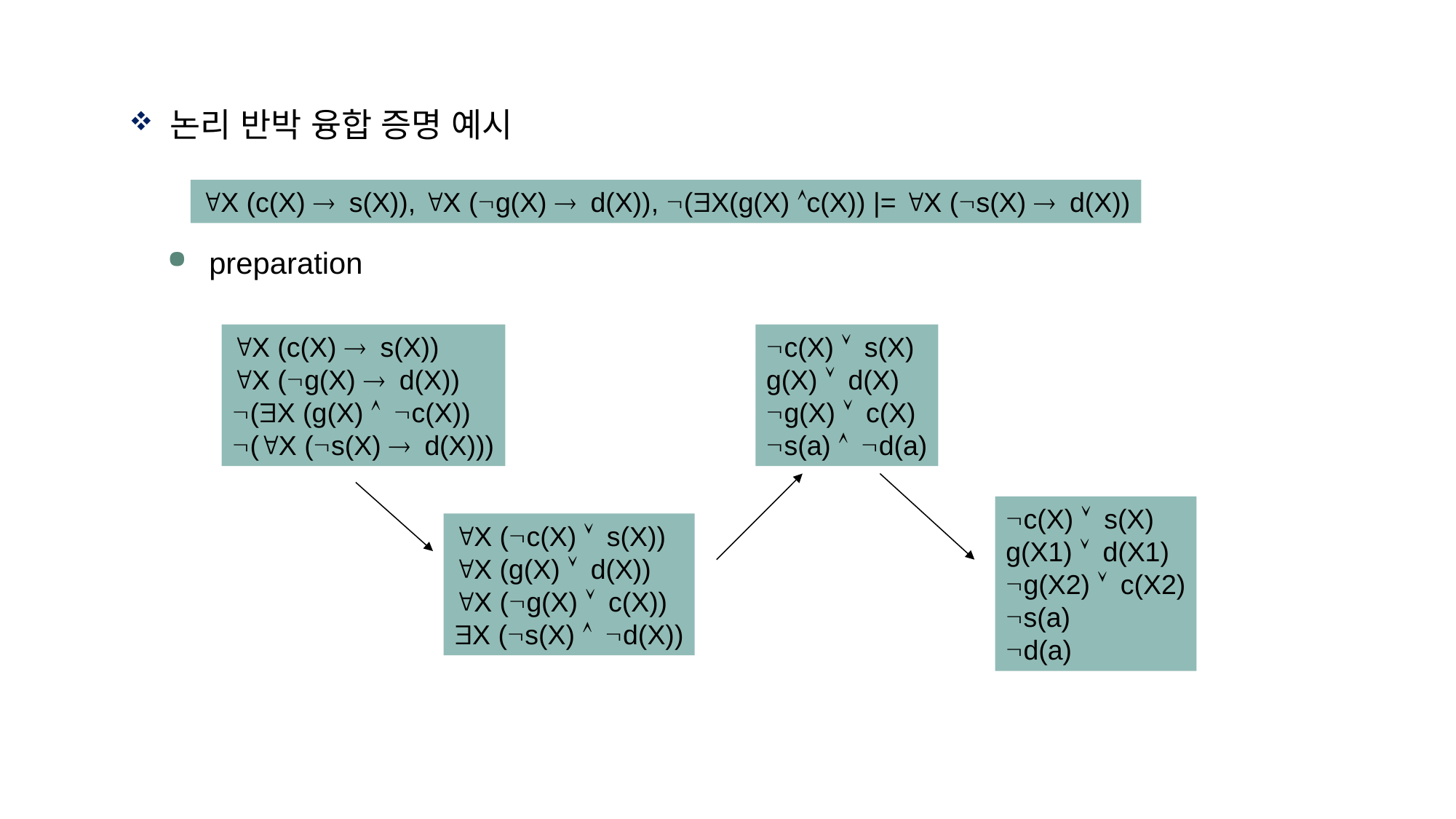

논리 반박 융합 증명 예시

preparation
∀X (c(X) → s(X)), ∀X (¬g(X) → d(X)), ¬(∃X(g(X) ∧c(X)) |= ∀X (¬s(X) → d(X))
∀X (c(X) → s(X))
∀X (¬g(X) → d(X))
¬(∃X (g(X) ∧ ¬c(X))
¬(∀X (¬s(X) → d(X)))
¬c(X) ∨ s(X)
g(X) ∨ d(X)
¬g(X) ∨ c(X)
¬s(a) ∧ ¬d(a)

¬c(X) ∨ s(X)
g(X1) ∨ d(X1)
¬g(X2) ∨ c(X2)
¬s(a)
¬d(a)
∀X (¬c(X) ∨ s(X))
∀X (g(X) ∨ d(X))
∀X (¬g(X) ∨ c(X))
∃X (¬s(X) ∧ ¬d(X))